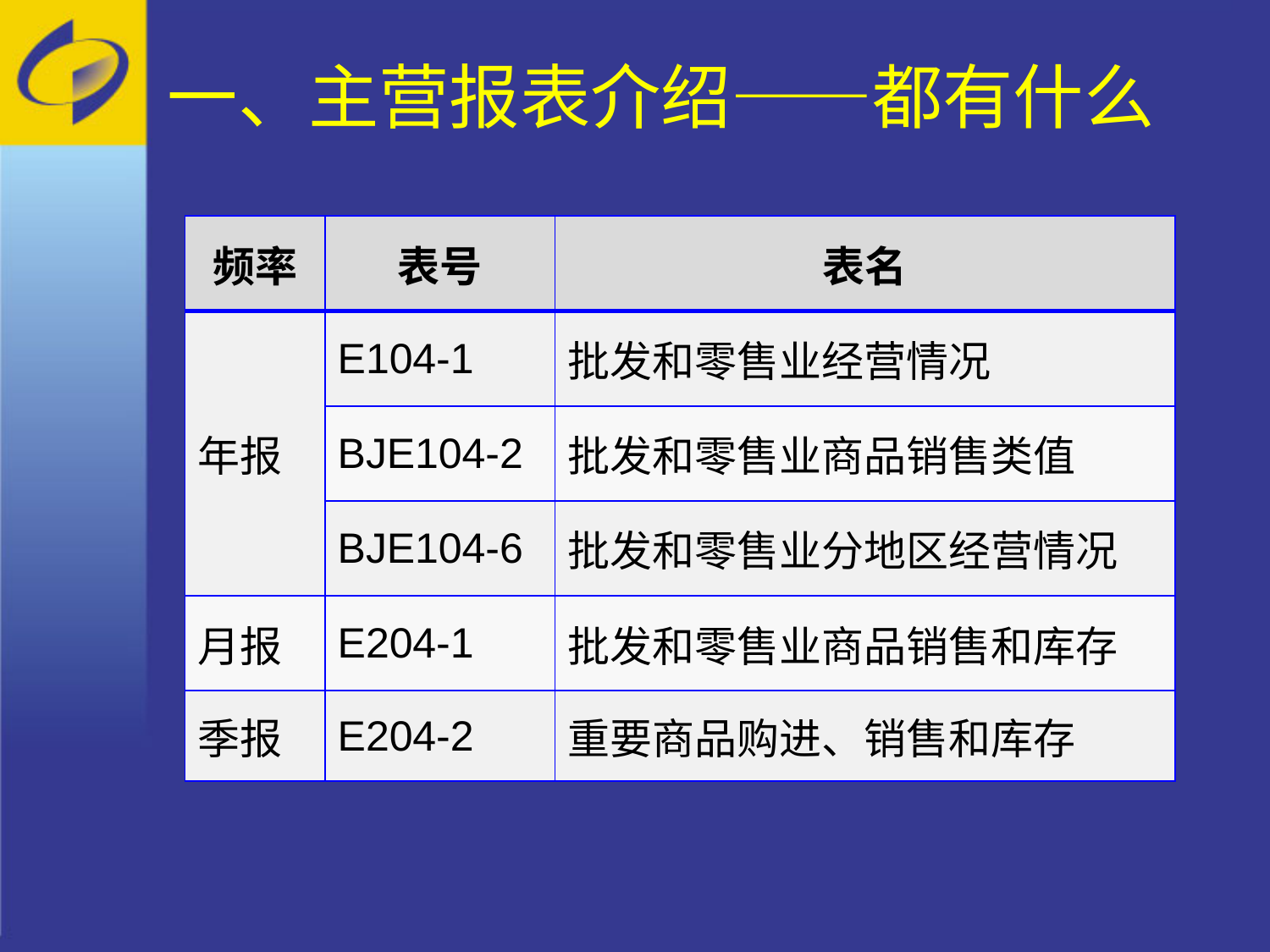

一、主营报表介绍——都有什么
| 频率 | 表号 | 表名 |
| --- | --- | --- |
| 年报 | E104-1 | 批发和零售业经营情况 |
|  | BJE104-2 | 批发和零售业商品销售类值 |
|  | BJE104-6 | 批发和零售业分地区经营情况 |
| 月报 | E204-1 | 批发和零售业商品销售和库存 |
| 季报 | E204-2 | 重要商品购进、销售和库存 |